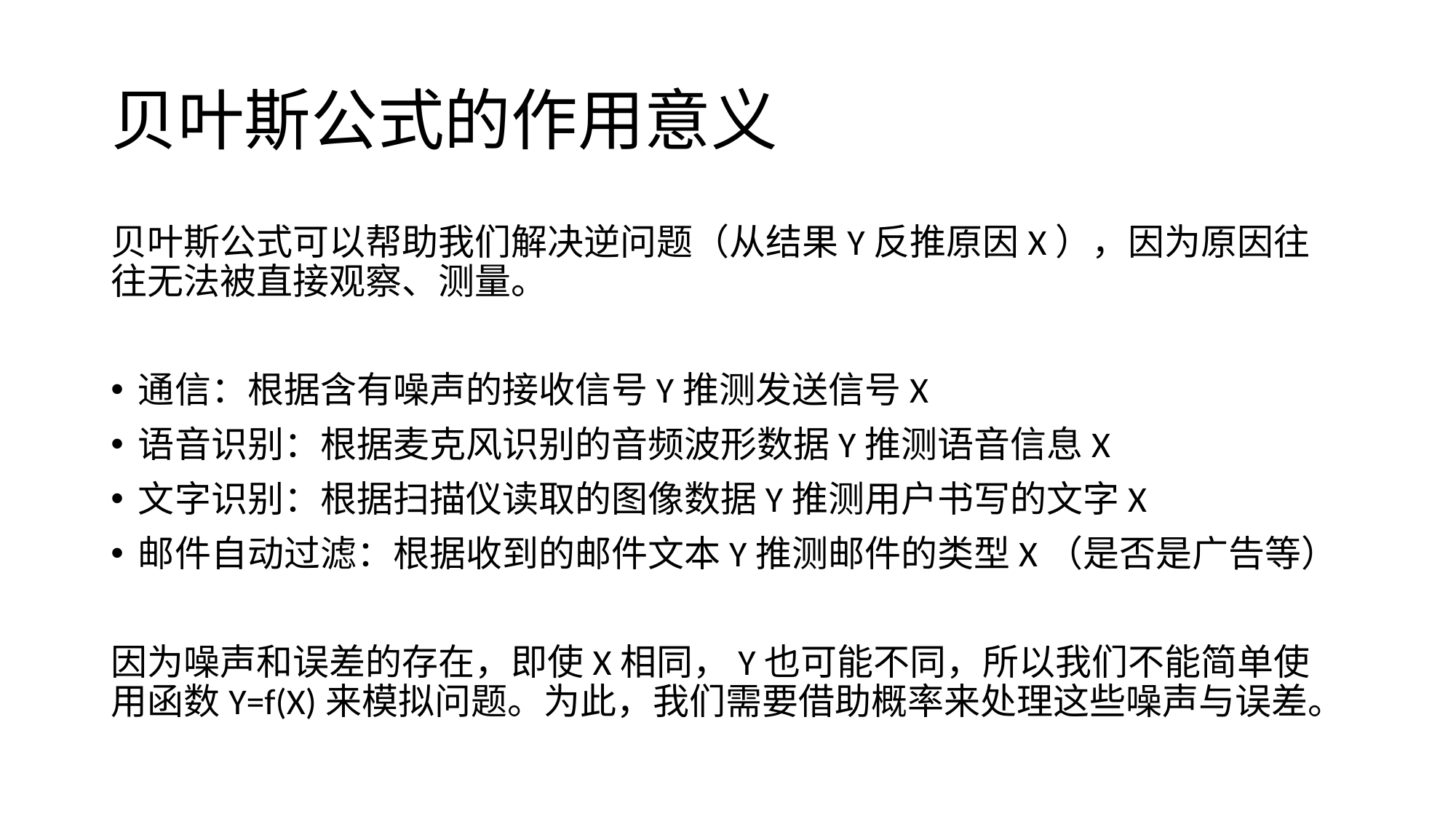

# 贝叶斯公式的作用意义
贝叶斯公式可以帮助我们解决逆问题（从结果Y反推原因X），因为原因往往无法被直接观察、测量。

通信：根据含有噪声的接收信号Y推测发送信号X
语音识别：根据麦克风识别的音频波形数据Y推测语音信息X
文字识别：根据扫描仪读取的图像数据Y推测用户书写的文字X
邮件自动过滤：根据收到的邮件文本Y推测邮件的类型X（是否是广告等）

因为噪声和误差的存在，即使X相同，Y也可能不同，所以我们不能简单使用函数Y=f(X)来模拟问题。为此，我们需要借助概率来处理这些噪声与误差。